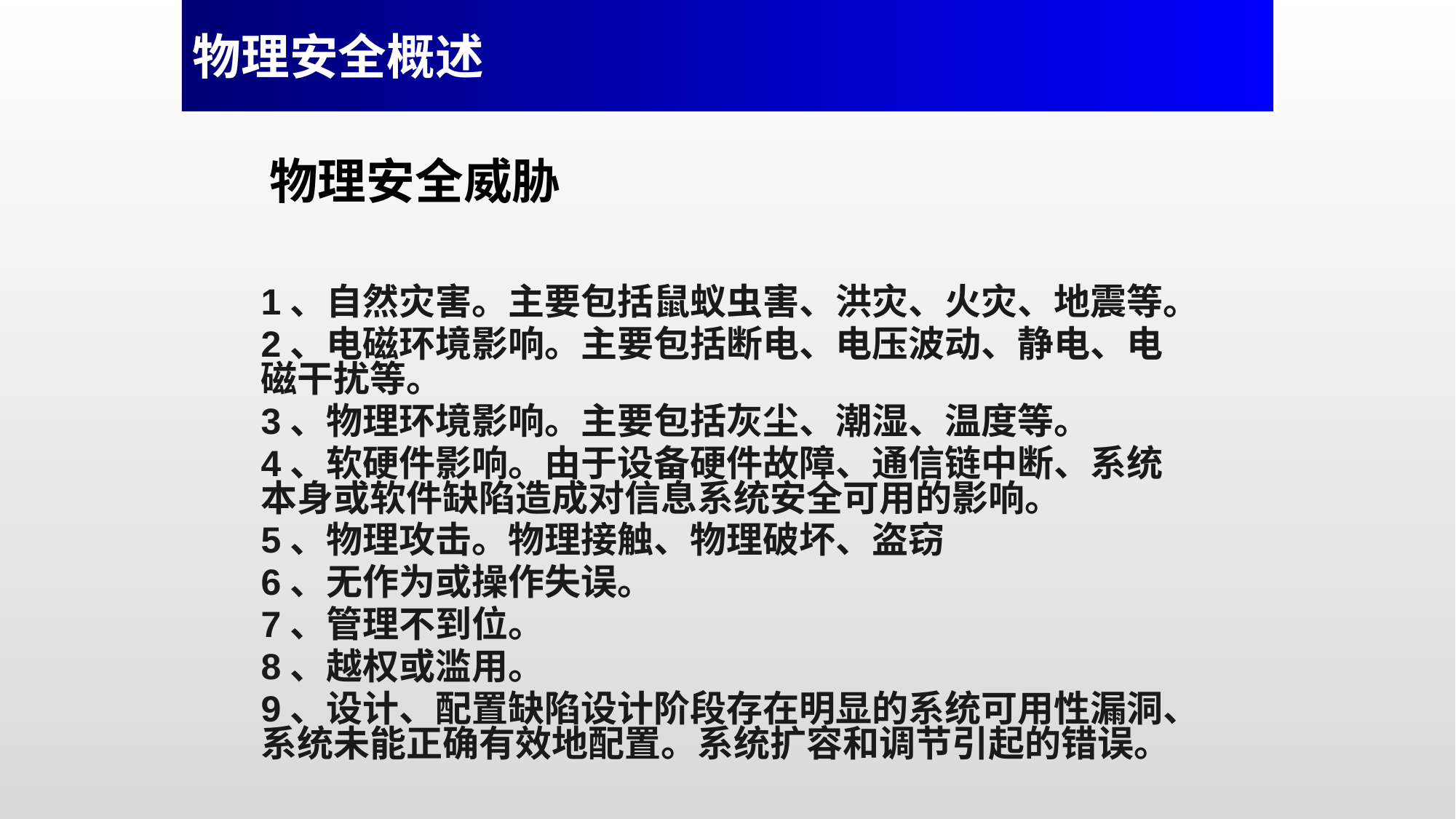

物理安全概述
物理安全威胁
1、自然灾害。主要包括鼠蚁虫害、洪灾、火灾、地震等。
2、电磁环境影响。主要包括断电、电压波动、静电、电磁干扰等。
3、物理环境影响。主要包括灰尘、潮湿、温度等。
4、软硬件影响。由于设备硬件故障、通信链中断、系统本身或软件缺陷造成对信息系统安全可用的影响。
5、物理攻击。物理接触、物理破坏、盗窃
6、无作为或操作失误。
7、管理不到位。
8、越权或滥用。
9、设计、配置缺陷设计阶段存在明显的系统可用性漏洞、系统未能正确有效地配置。系统扩容和调节引起的错误。